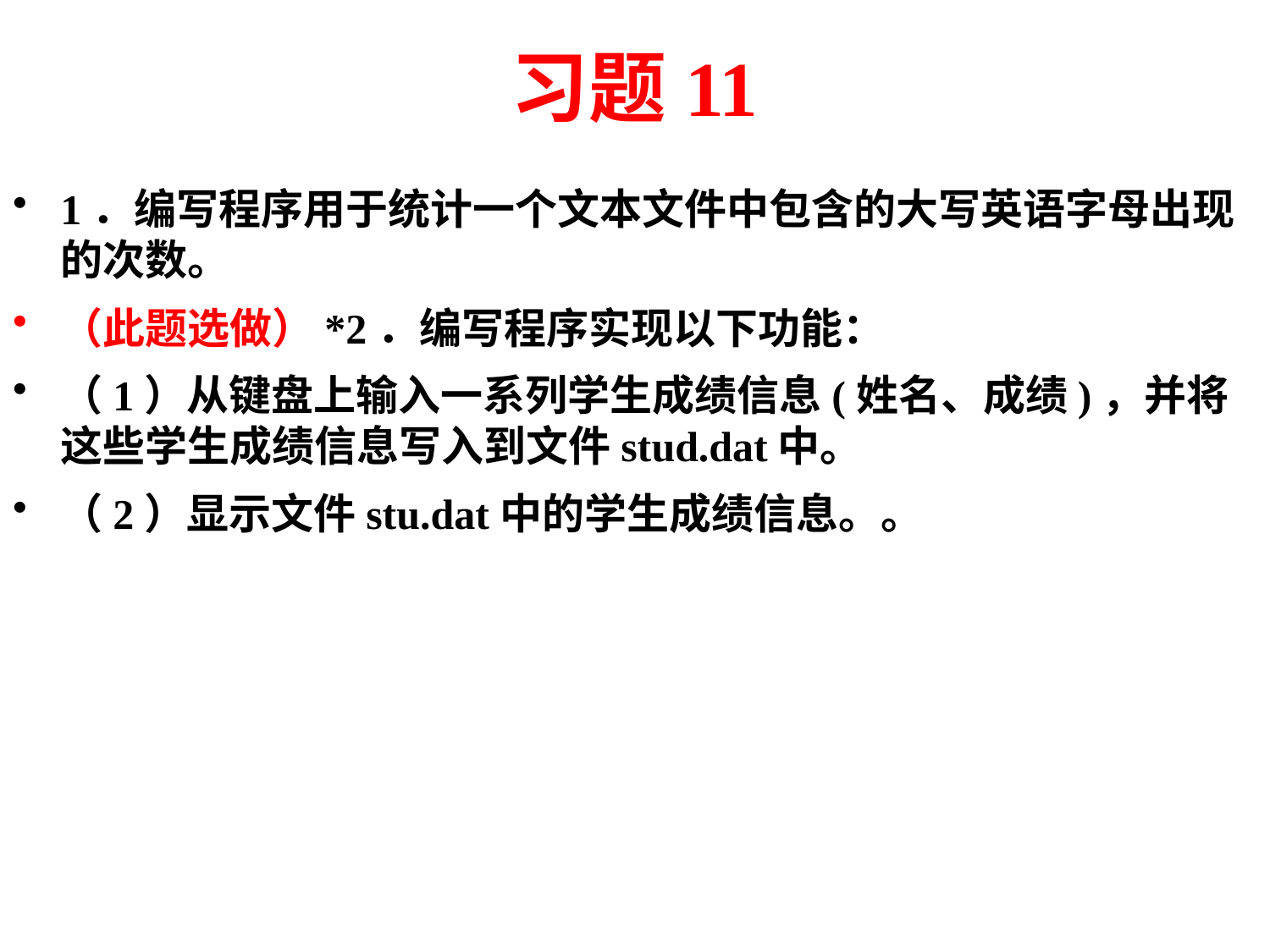

# 习题11
1．编写程序用于统计一个文本文件中包含的大写英语字母出现的次数。
（此题选做）*2．编写程序实现以下功能：
（1）从键盘上输入一系列学生成绩信息(姓名、成绩)，并将这些学生成绩信息写入到文件stud.dat中。
（2）显示文件stu.dat中的学生成绩信息。。